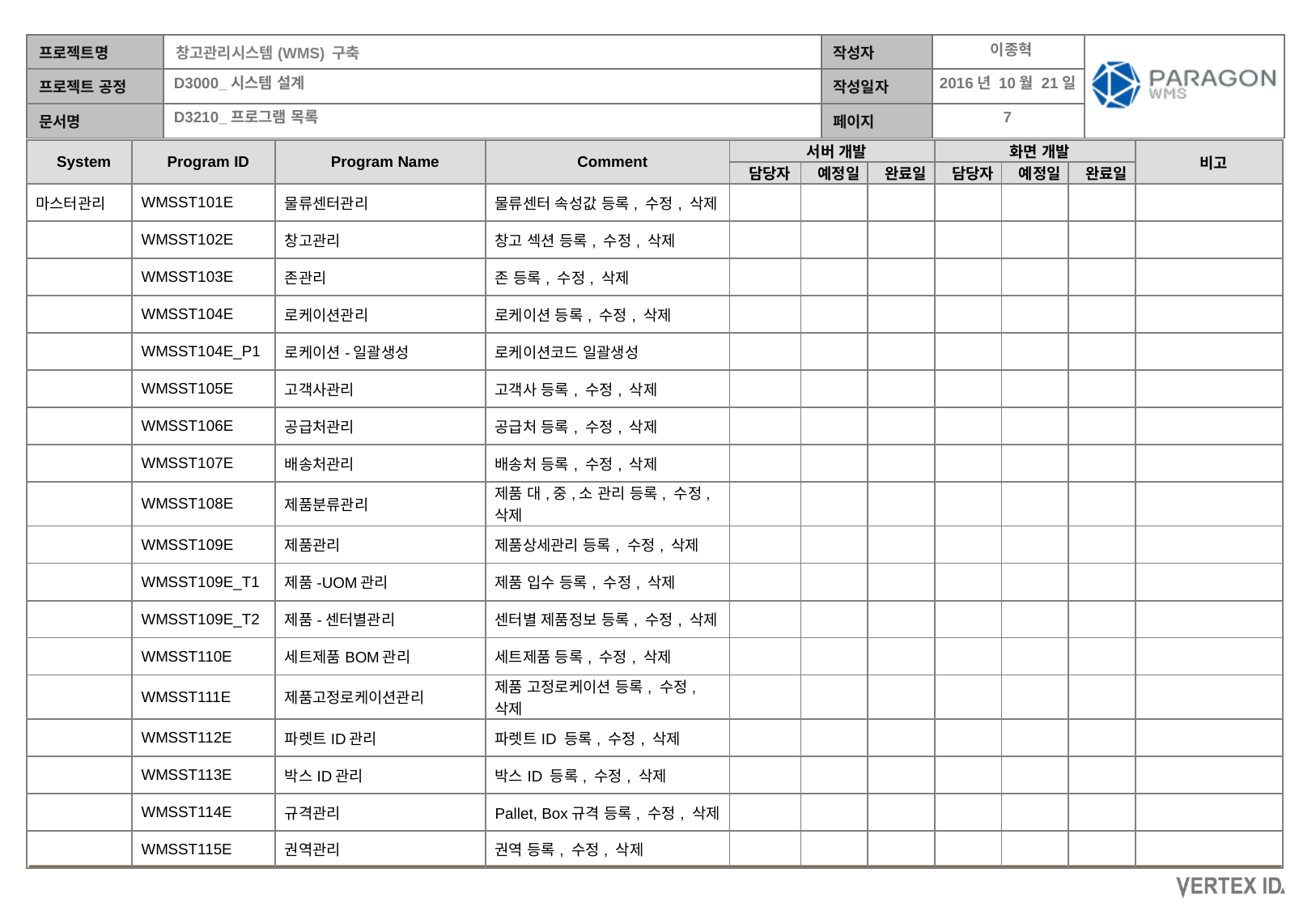

이종혁
2016년 10월 21일
| System | Program ID | Program Name | Comment | 서버 개발 |  |  | 화면 개발 |  |  | 비고 |
| --- | --- | --- | --- | --- | --- | --- | --- | --- | --- | --- |
|  |  |  |  | 담당자 | 예정일 | 완료일 | 담당자 | 예정일 | 완료일 |  |
| 마스터관리 | WMSST101E | 물류센터관리 | 물류센터 속성값 등록, 수정, 삭제 |  |  |  |  |  |  |  |
|  | WMSST102E | 창고관리 | 창고 섹션 등록, 수정, 삭제 |  |  |  |  |  |  |  |
|  | WMSST103E | 존관리 | 존 등록, 수정, 삭제 |  |  |  |  |  |  |  |
|  | WMSST104E | 로케이션관리 | 로케이션 등록, 수정, 삭제 |  |  |  |  |  |  |  |
|  | WMSST104E\_P1 | 로케이션-일괄생성 | 로케이션코드 일괄생성 |  |  |  |  |  |  |  |
|  | WMSST105E | 고객사관리 | 고객사 등록, 수정, 삭제 |  |  |  |  |  |  |  |
|  | WMSST106E | 공급처관리 | 공급처 등록, 수정, 삭제 |  |  |  |  |  |  |  |
|  | WMSST107E | 배송처관리 | 배송처 등록, 수정, 삭제 |  |  |  |  |  |  |  |
|  | WMSST108E | 제품분류관리 | 제품 대,중,소 관리 등록, 수정, 삭제 |  |  |  |  |  |  |  |
|  | WMSST109E | 제품관리 | 제품상세관리 등록, 수정, 삭제 |  |  |  |  |  |  |  |
|  | WMSST109E\_T1 | 제품-UOM관리 | 제품 입수 등록, 수정, 삭제 |  |  |  |  |  |  |  |
|  | WMSST109E\_T2 | 제품-센터별관리 | 센터별 제품정보 등록, 수정, 삭제 |  |  |  |  |  |  |  |
|  | WMSST110E | 세트제품BOM관리 | 세트제품 등록, 수정, 삭제 |  |  |  |  |  |  |  |
|  | WMSST111E | 제품고정로케이션관리 | 제품 고정로케이션 등록, 수정, 삭제 |  |  |  |  |  |  |  |
|  | WMSST112E | 파렛트ID관리 | 파렛트ID 등록, 수정, 삭제 |  |  |  |  |  |  |  |
|  | WMSST113E | 박스ID관리 | 박스ID 등록, 수정, 삭제 |  |  |  |  |  |  |  |
|  | WMSST114E | 규격관리 | Pallet, Box규격 등록, 수정, 삭제 |  |  |  |  |  |  |  |
|  | WMSST115E | 권역관리 | 권역 등록, 수정, 삭제 |  |  |  |  |  |  |  |